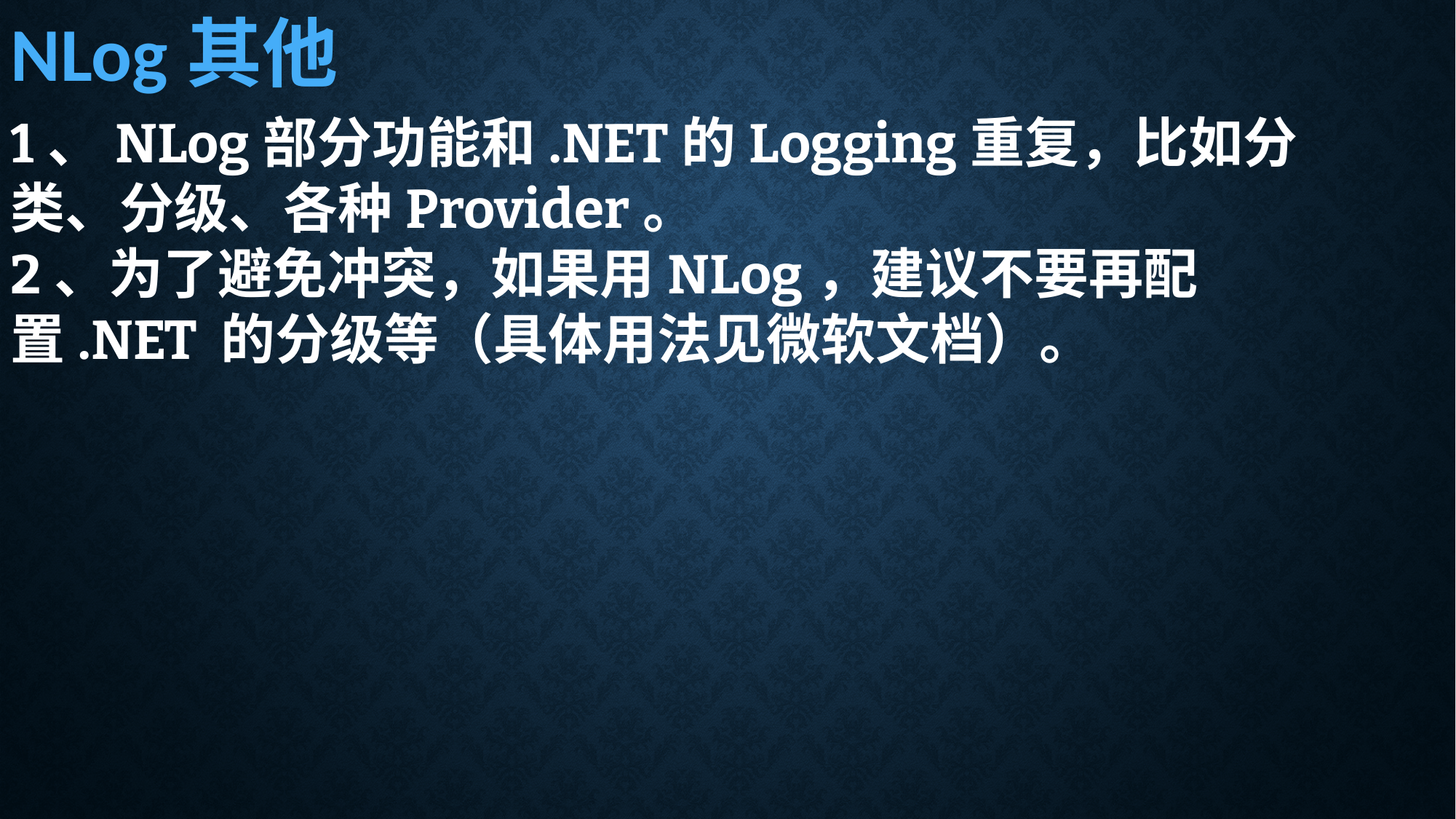

NLog其他
1、NLog部分功能和.NET的Logging重复，比如分类、分级、各种Provider。
2、为了避免冲突，如果用NLog，建议不要再配置.NET 的分级等（具体用法见微软文档）。